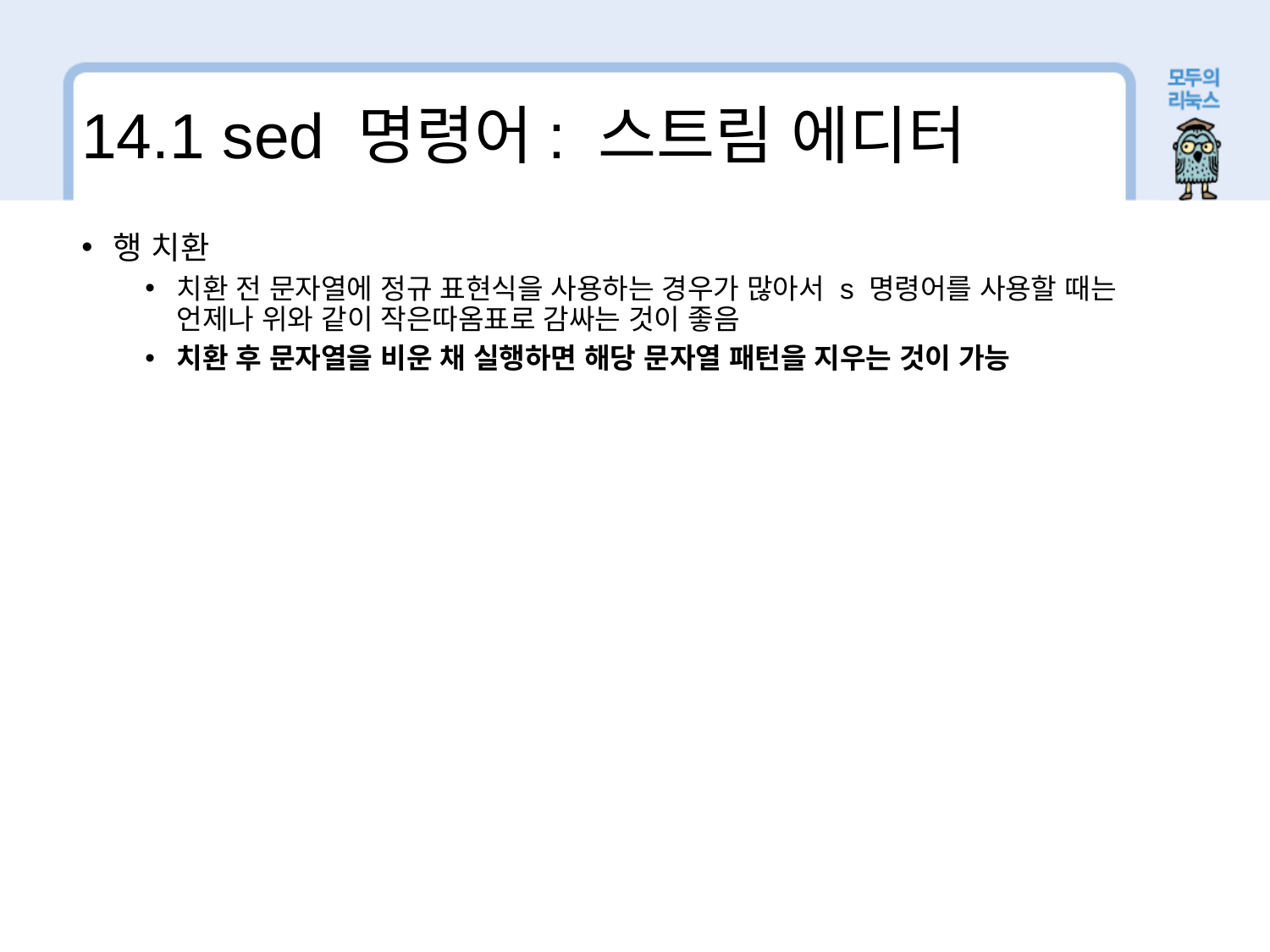

14.1 sed 명령어: 스트림 에디터
행 치환
치환 전 문자열에 정규 표현식을 사용하는 경우가 많아서 s 명령어를 사용할 때는 언제나 위와 같이 작은따옴표로 감싸는 것이 좋음
치환 후 문자열을 비운 채 실행하면 해당 문자열 패턴을 지우는 것이 가능